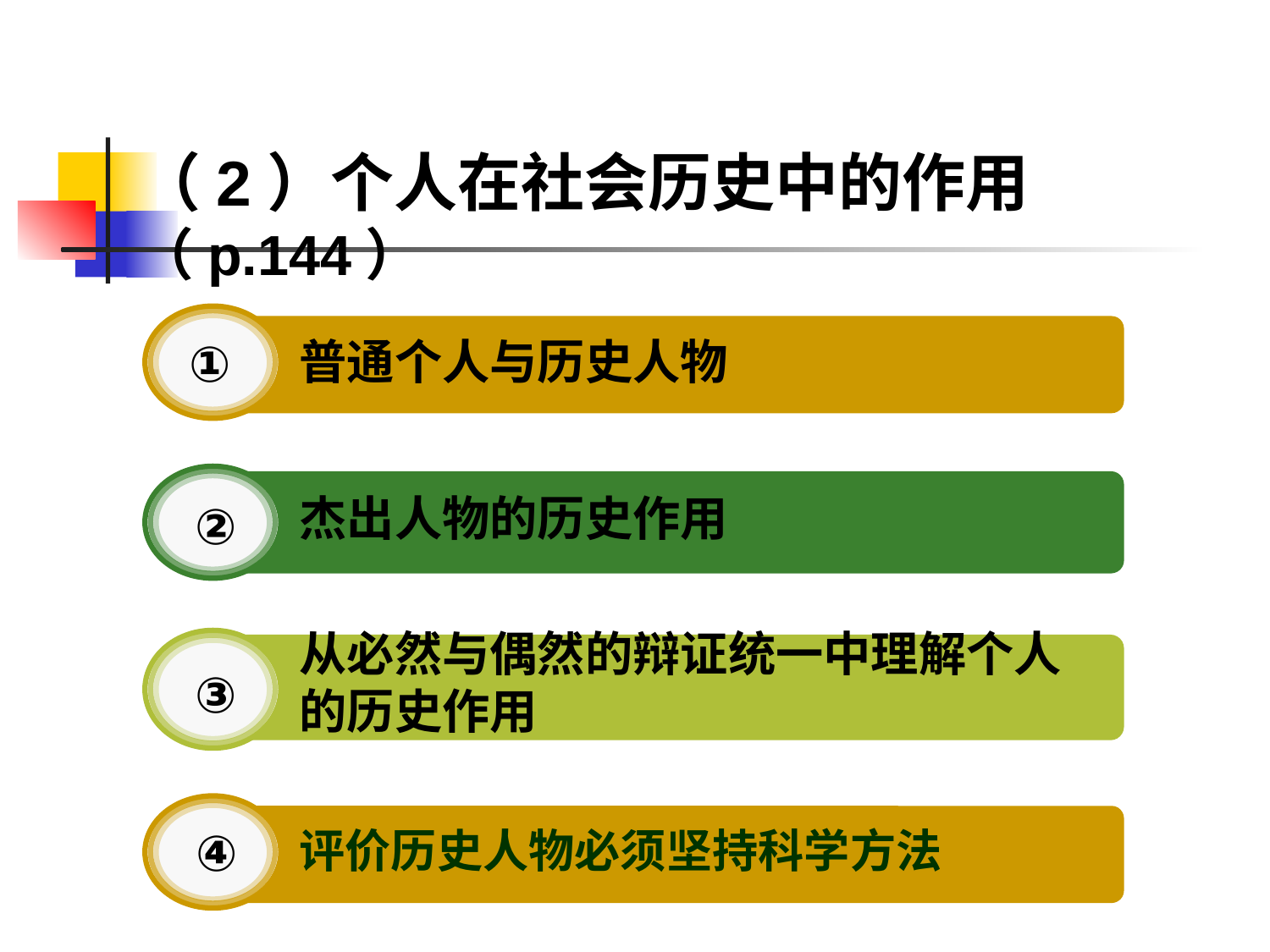

（2）个人在社会历史中的作用（p.144）

普通个人与历史人物
①

②
杰出人物的历史作用
从必然与偶然的辩证统一中理解个人的历史作用

③

评价历史人物必须坚持科学方法
④